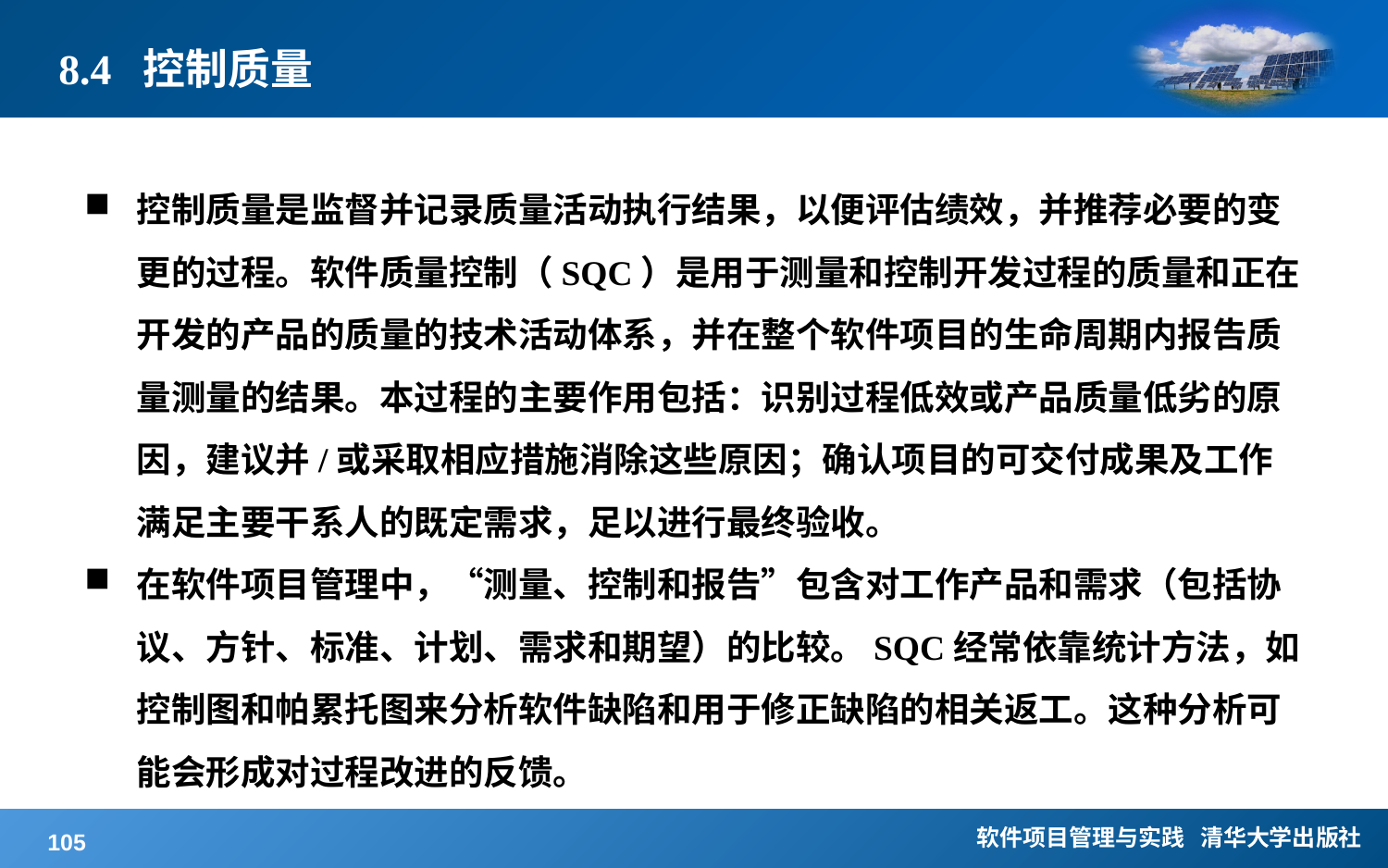

# 8.4  控制质量
控制质量是监督并记录质量活动执行结果，以便评估绩效，并推荐必要的变更的过程。软件质量控制（SQC）是用于测量和控制开发过程的质量和正在开发的产品的质量的技术活动体系，并在整个软件项目的生命周期内报告质量测量的结果。本过程的主要作用包括：识别过程低效或产品质量低劣的原因，建议并/或采取相应措施消除这些原因；确认项目的可交付成果及工作满足主要干系人的既定需求，足以进行最终验收。
在软件项目管理中，“测量、控制和报告”包含对工作产品和需求（包括协议、方针、标准、计划、需求和期望）的比较。SQC经常依靠统计方法，如控制图和帕累托图来分析软件缺陷和用于修正缺陷的相关返工。这种分析可能会形成对过程改进的反馈。